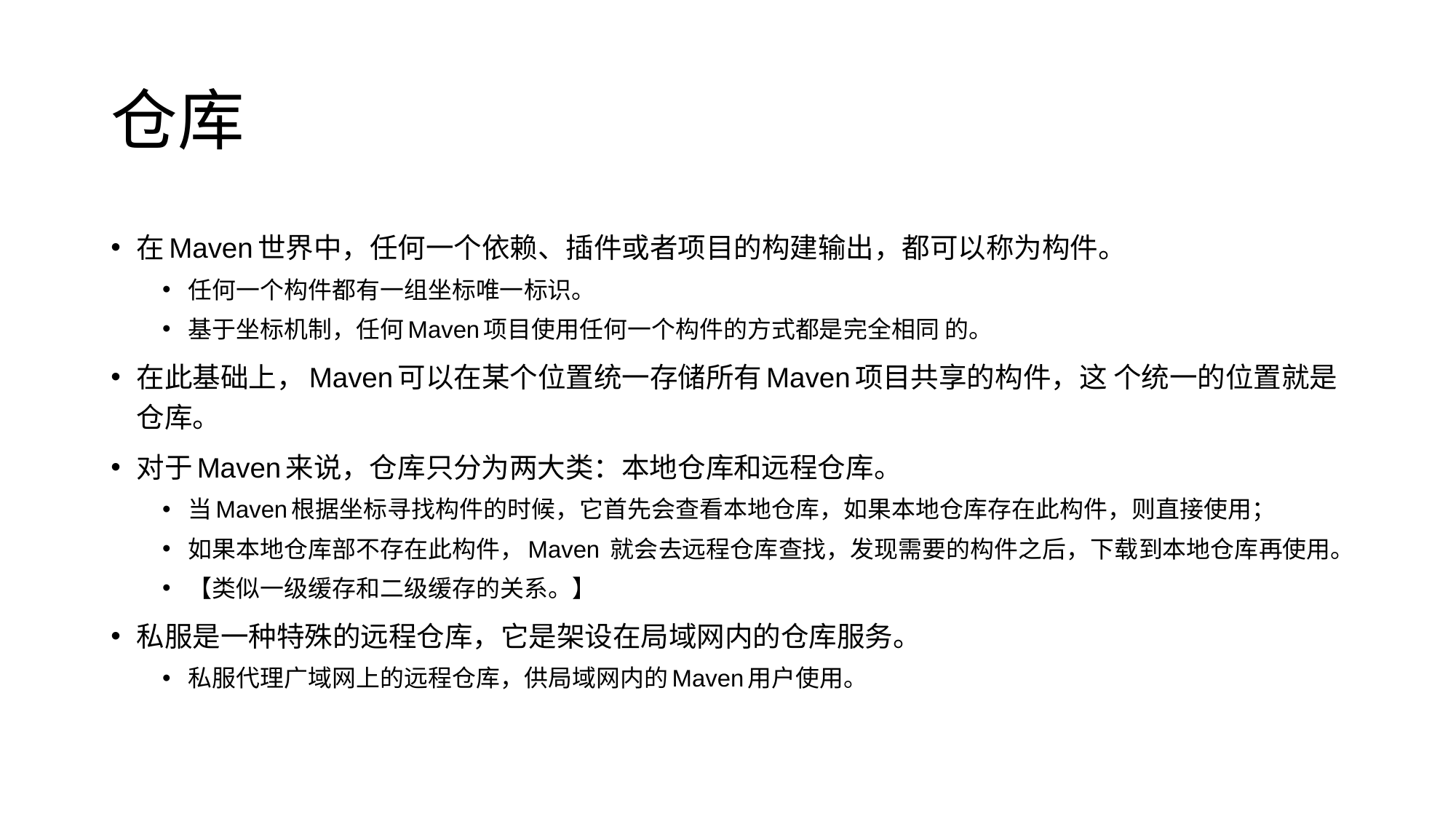

# 仓库
在Maven世界中，任何一个依赖、插件或者项目的构建输出，都可以称为构件。
任何一个构件都有一组坐标唯一标识。
基于坐标机制，任何Maven项目使用任何一个构件的方式都是完全相同 的。
在此基础上，Maven可以在某个位置统一存储所有Maven项目共享的构件，这 个统一的位置就是仓库。
对于Maven来说，仓库只分为两大类：本地仓库和远程仓库。
当Maven根据坐标寻找构件的时候，它首先会查看本地仓库，如果本地仓库存在此构件，则直接使用；
如果本地仓库部不存在此构件，Maven 就会去远程仓库查找，发现需要的构件之后，下载到本地仓库再使用。
【类似一级缓存和二级缓存的关系。】
私服是一种特殊的远程仓库，它是架设在局域网内的仓库服务。
私服代理广域网上的远程仓库，供局域网内的Maven用户使用。